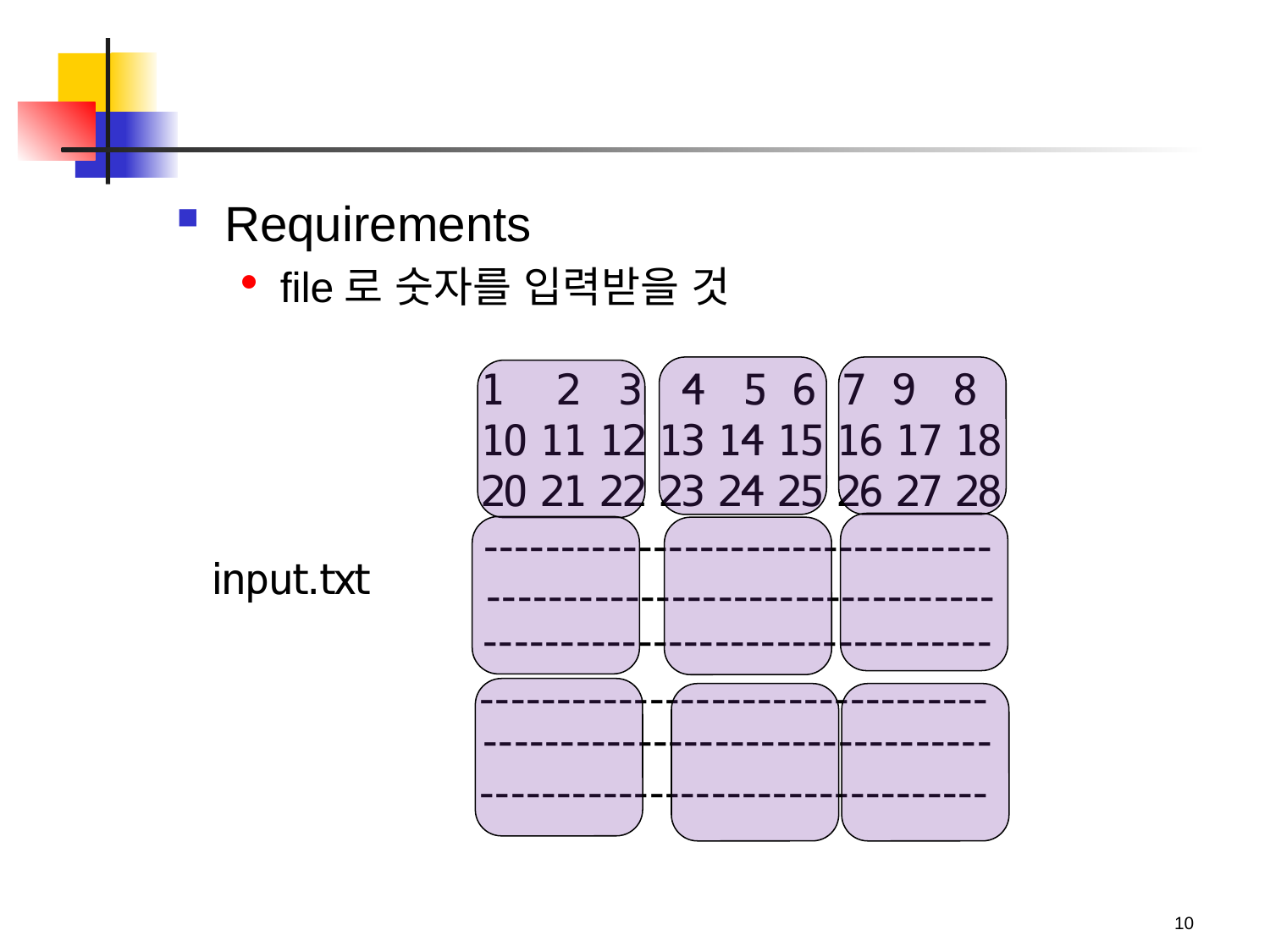

#
Requirements
file로 숫자를 입력받을 것
1    2   3   4   5  6  7  9   8
10 11 12 13 14 15 16 17 18
20 21 22 23 24 25 26 27 28

---------------------------------

---------------------------------
---------------------------------
---------------------------------

---------------------------------
---------------------------------
input.txt
10